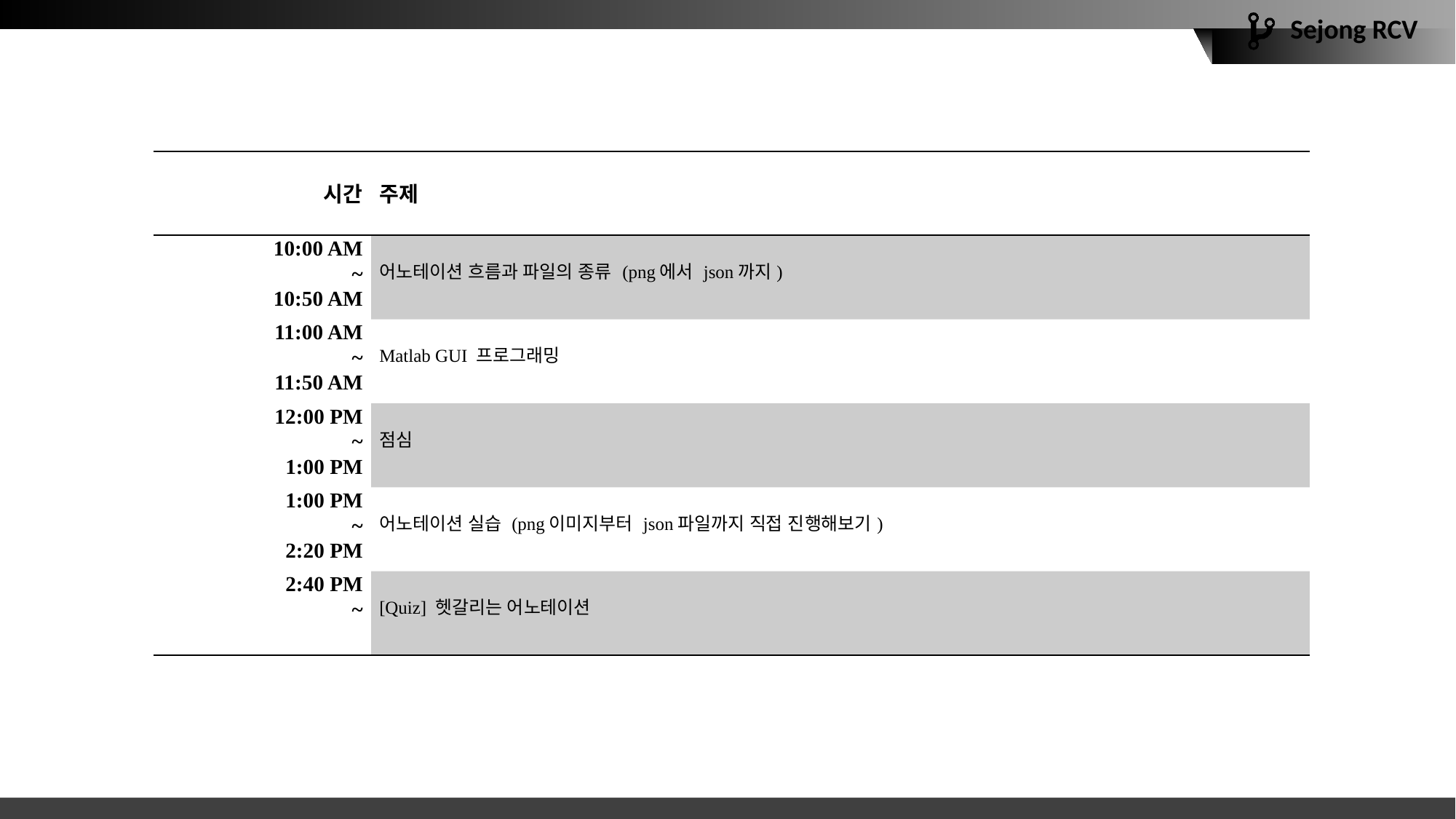

| 시간 | 주제 |
| --- | --- |
| 10:00 AM ~ 10:50 AM | 어노테이션 흐름과 파일의 종류 (png에서 json까지) |
| 11:00 AM ~ 11:50 AM | Matlab GUI 프로그래밍 |
| 12:00 PM ~ 1:00 PM | 점심 |
| 1:00 PM ~ 2:20 PM | 어노테이션 실습 (png이미지부터 json파일까지 직접 진행해보기) |
| 2:40 PM ~ | [Quiz] 헷갈리는 어노테이션 |
인공지능 기